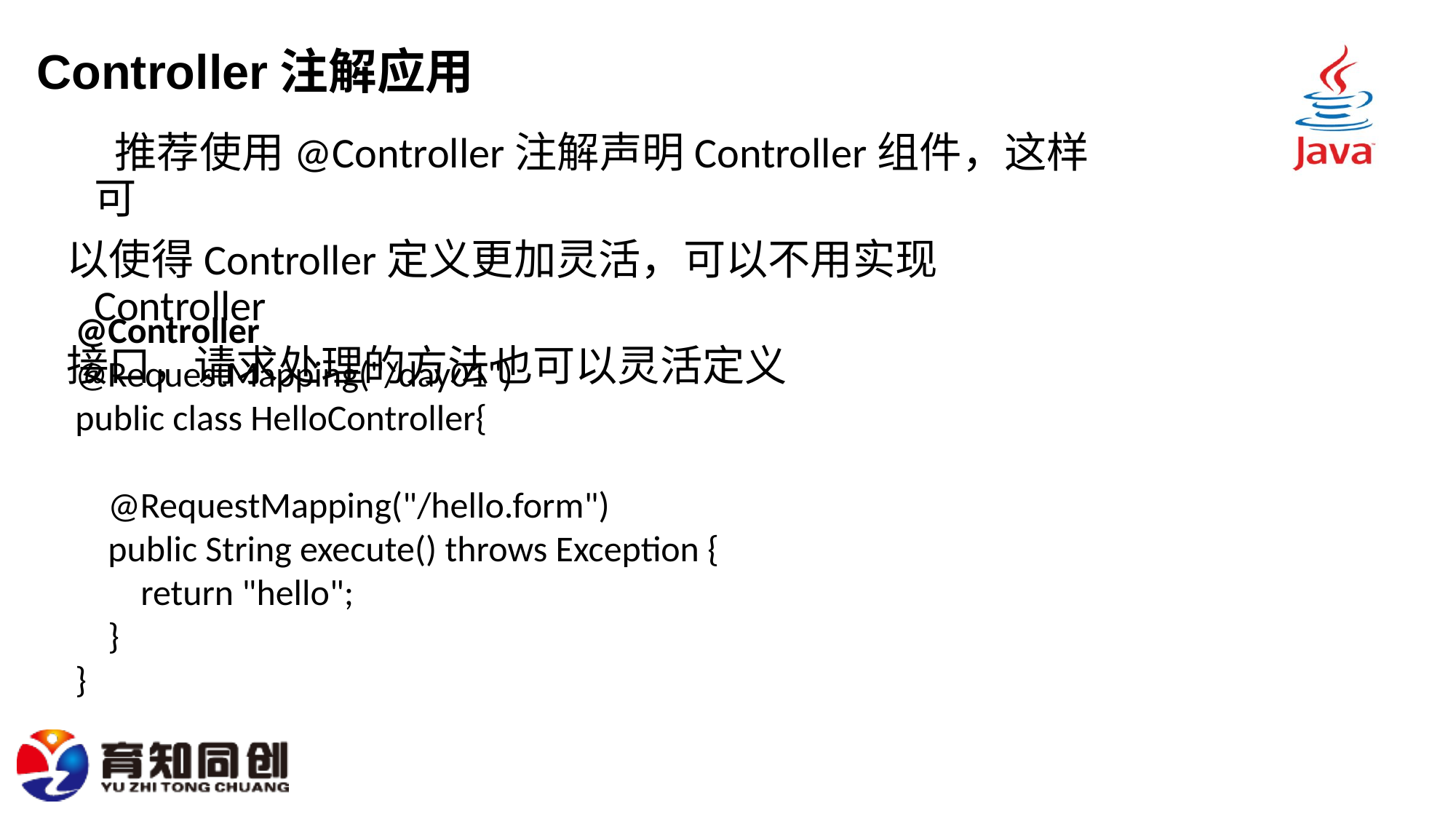

# Controller注解应用
    推荐使用@Controller注解声明Controller组件，这样可
以使得Controller定义更加灵活，可以不用实现Controller
接口，请求处理的方法也可以灵活定义
@Controller
@RequestMapping("/day01")
public class HelloController{

    @RequestMapping("/hello.form")
    public String execute() throws Exception {
        return "hello";
    }
}